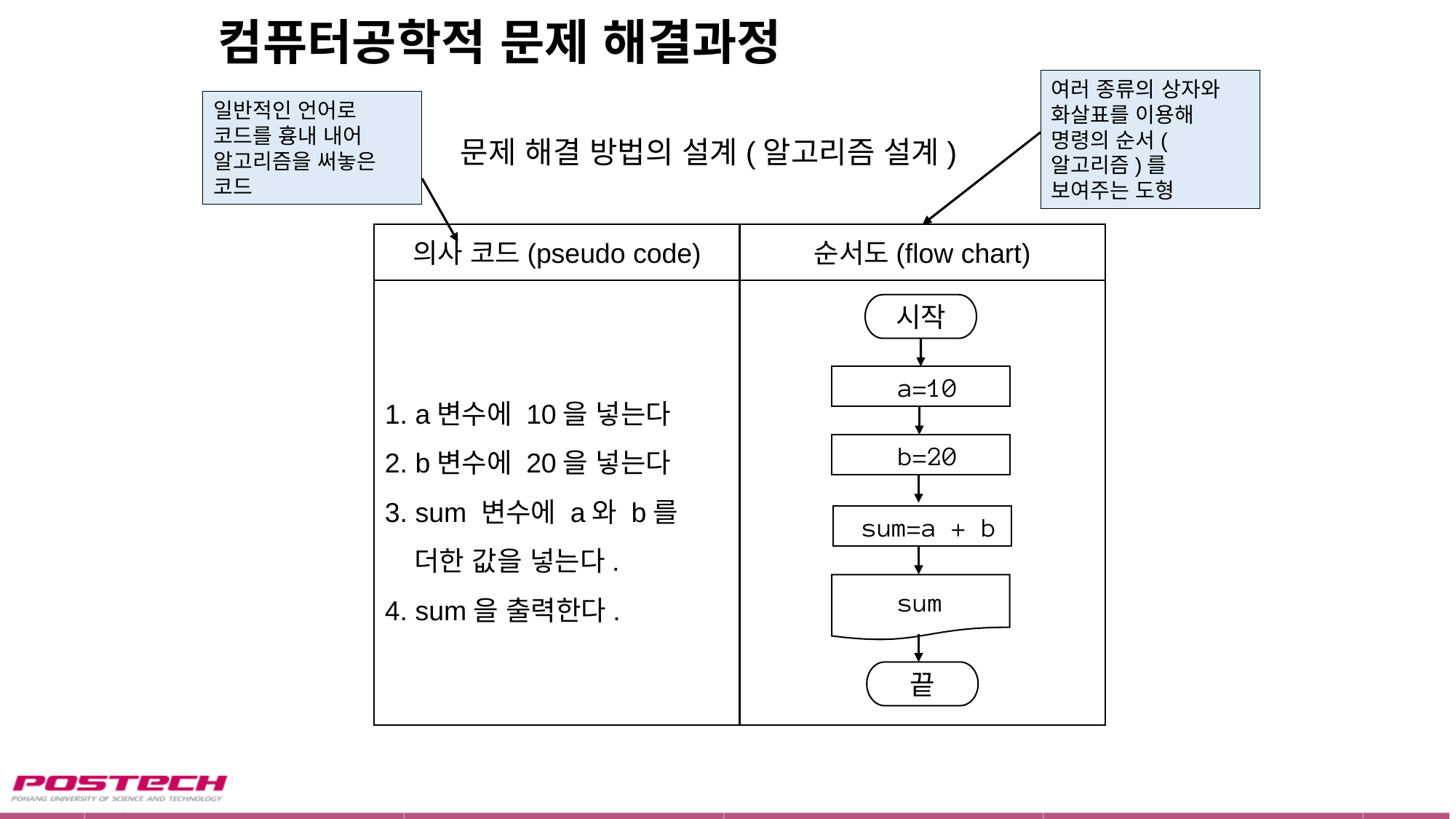

# 컴퓨터공학적 문제 해결과정
여러 종류의 상자와 화살표를 이용해 명령의 순서(알고리즘)를 보여주는 도형
일반적인 언어로 코드를 흉내 내어 알고리즘을 써놓은 코드
문제 해결 방법의 설계(알고리즘 설계)
의사 코드(pseudo code)
순서도(flow chart)
1. a변수에 10을 넣는다
2. b변수에 20을 넣는다
3. sum 변수에 a와 b를
   더한 값을 넣는다.
4. sum을 출력한다.

시작
 a=10
 b=20
 sum=a + b
sum
끝